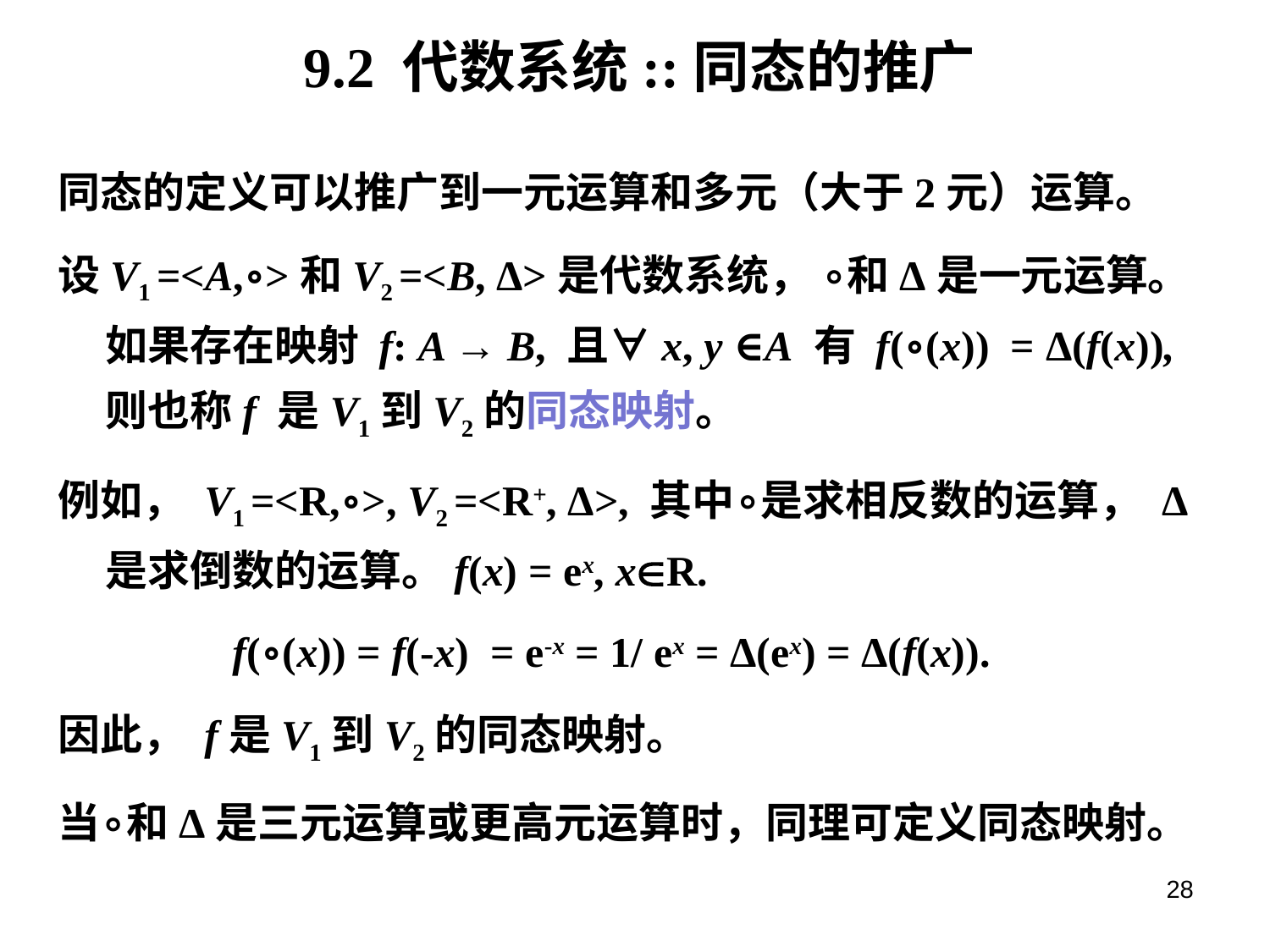

# 9.2 代数系统::同态的推广
同态的定义可以推广到一元运算和多元（大于2元）运算。
设V1 =<A,∘>和V2 =<B, Δ>是代数系统， ∘和Δ是一元运算。如果存在映射 f: A → B, 且∀x, y ∈A 有 f(∘(x))  = Δ(f(x)), 则也称f 是V1到V2的同态映射。
例如， V1 =<R,∘>, V2 =<R+, Δ>, 其中∘是求相反数的运算， Δ是求倒数的运算。f(x) = ex, x∈R.
		f(∘(x)) = f(-x)  = e-x = 1/ ex = Δ(ex) = Δ(f(x)).
因此， f是V1到V2的同态映射。
当∘和Δ是三元运算或更高元运算时，同理可定义同态映射。
28